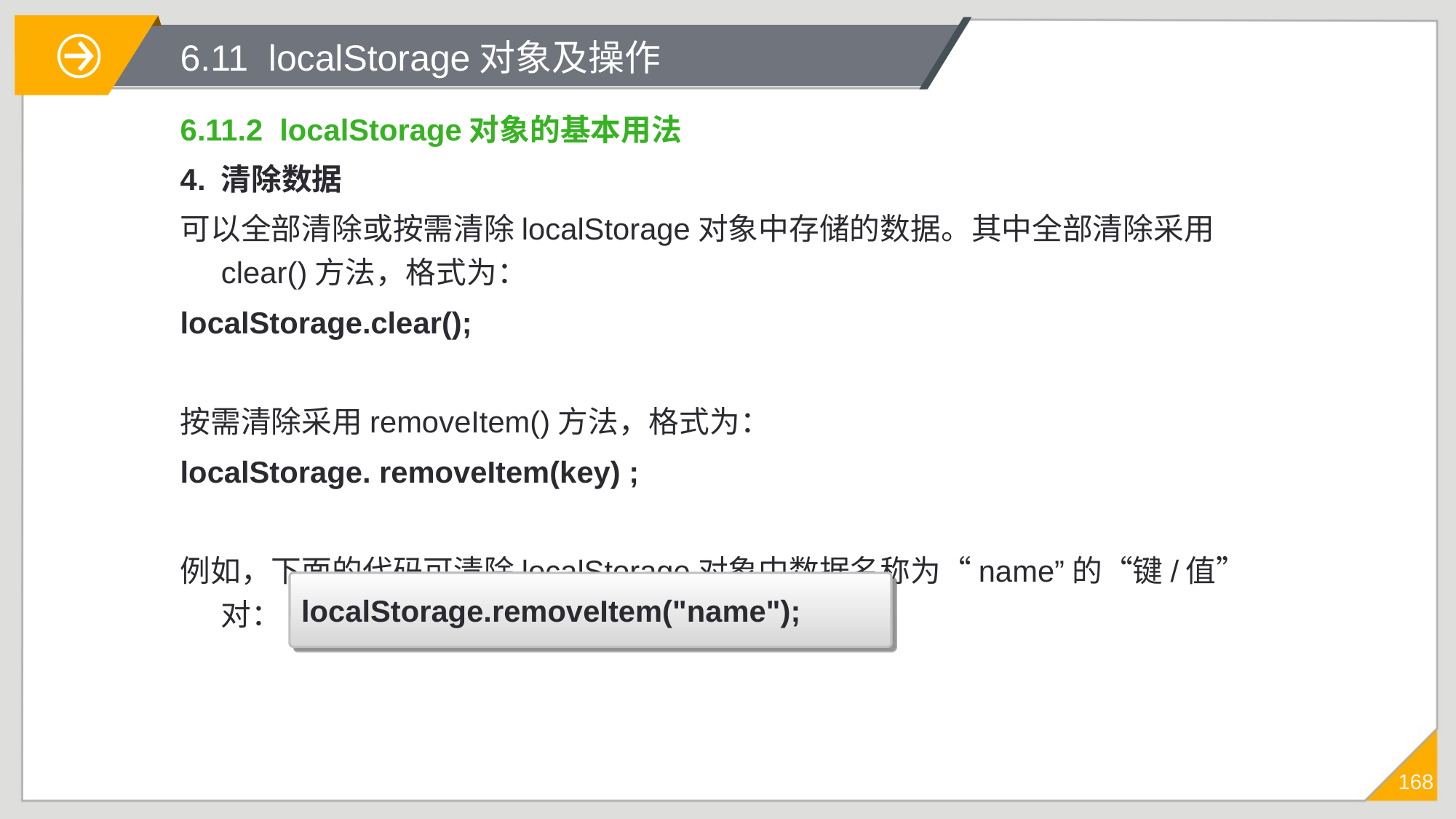

# 6.11  localStorage对象及操作
6.11.2  localStorage对象的基本用法
4. 清除数据
可以全部清除或按需清除localStorage对象中存储的数据。其中全部清除采用clear()方法，格式为：
localStorage.clear();

按需清除采用removeItem()方法，格式为：
localStorage. removeItem(key) ;

例如，下面的代码可清除localStorage对象中数据名称为“name”的“键/值”对：

localStorage.removeItem("name");